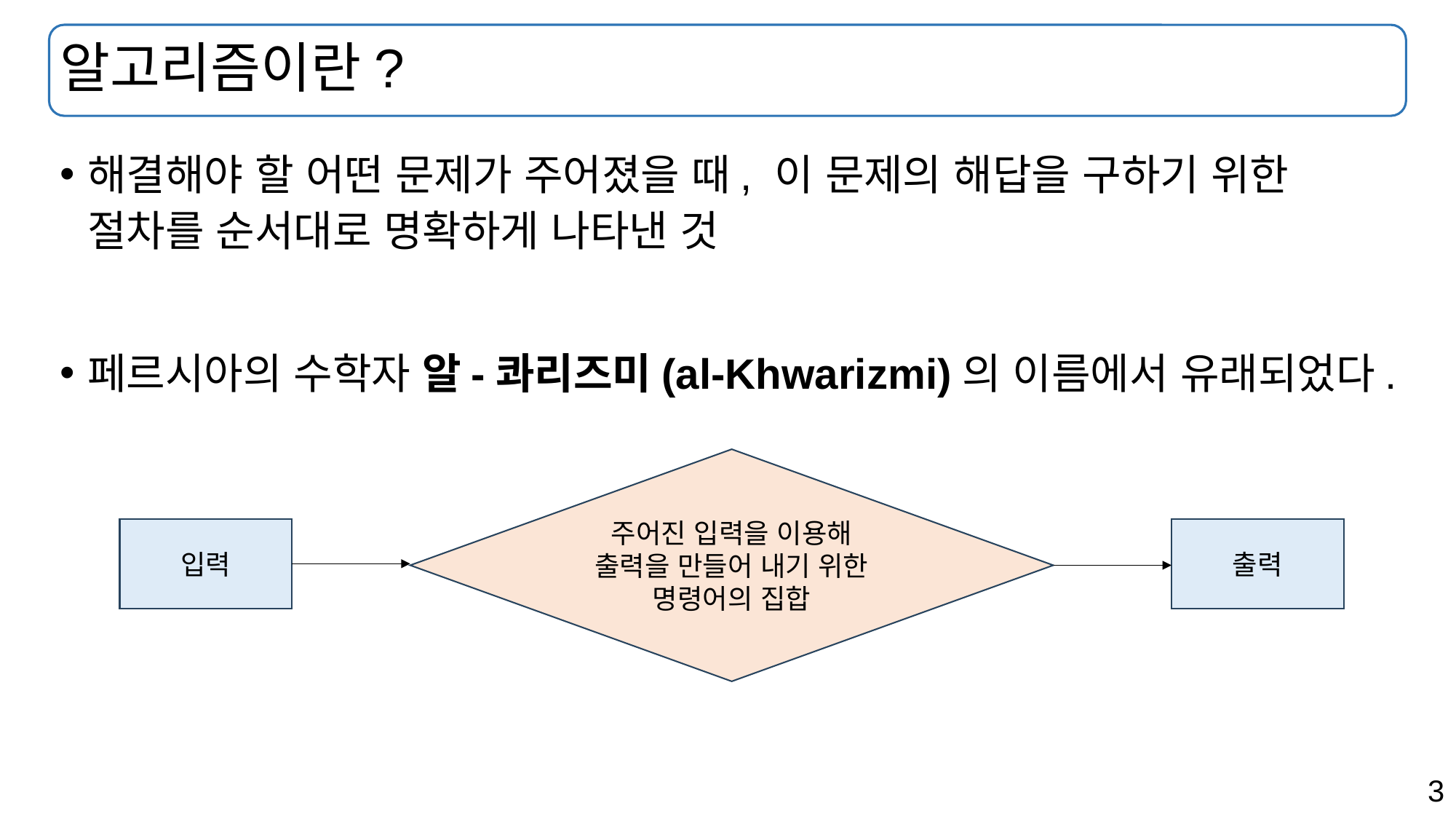

# 알고리즘이란?
해결해야 할 어떤 문제가 주어졌을 때, 이 문제의 해답을 구하기 위한 절차를 순서대로 명확하게 나타낸 것

페르시아의 수학자 알-콰리즈미(al-Khwarizmi)의 이름에서 유래되었다.
주어진 입력을 이용해
출력을 만들어 내기 위한
명령어의 집합
입력
출력